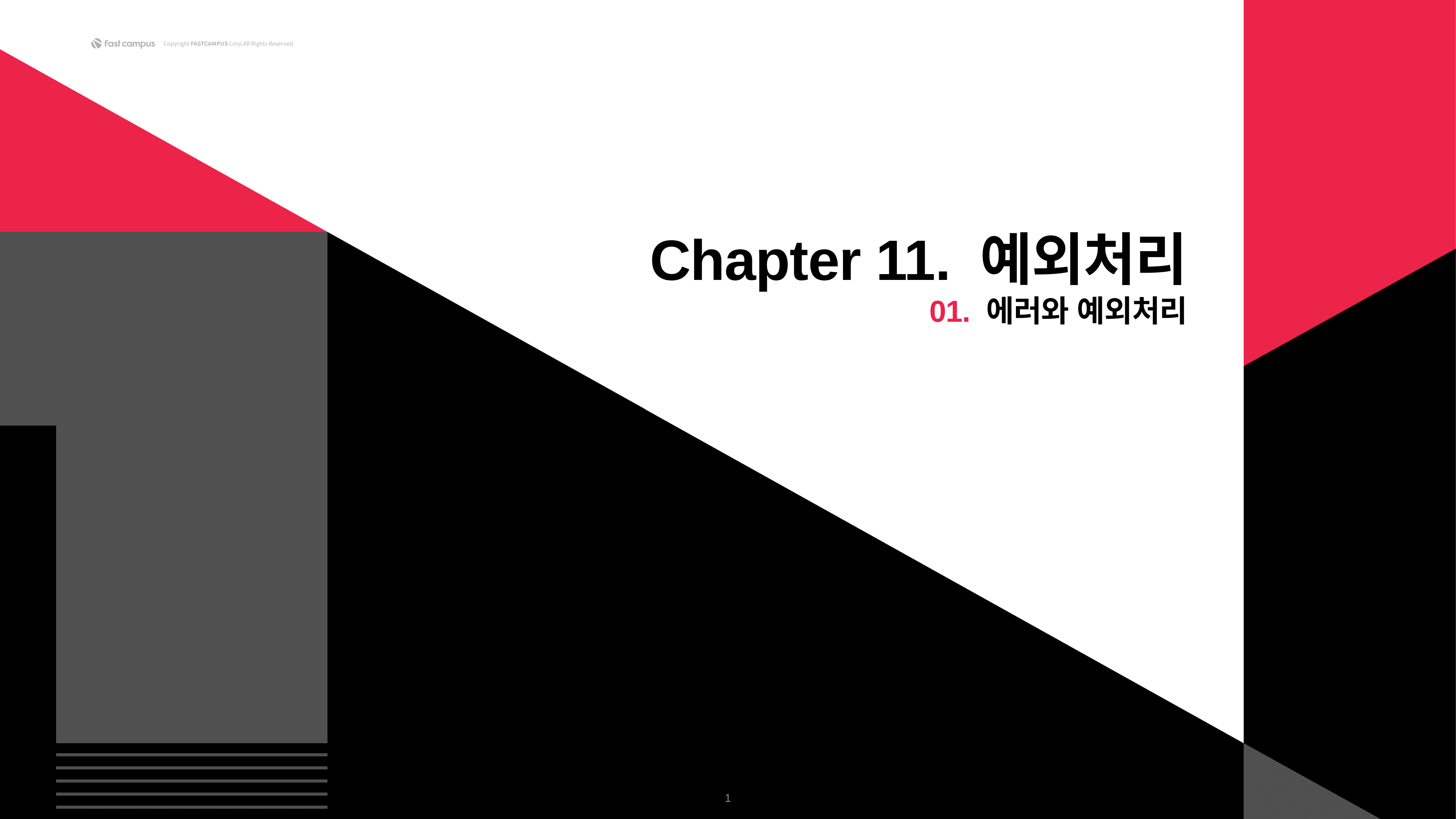

Chapter 11. 예외처리
01. 에러와 예외처리
1